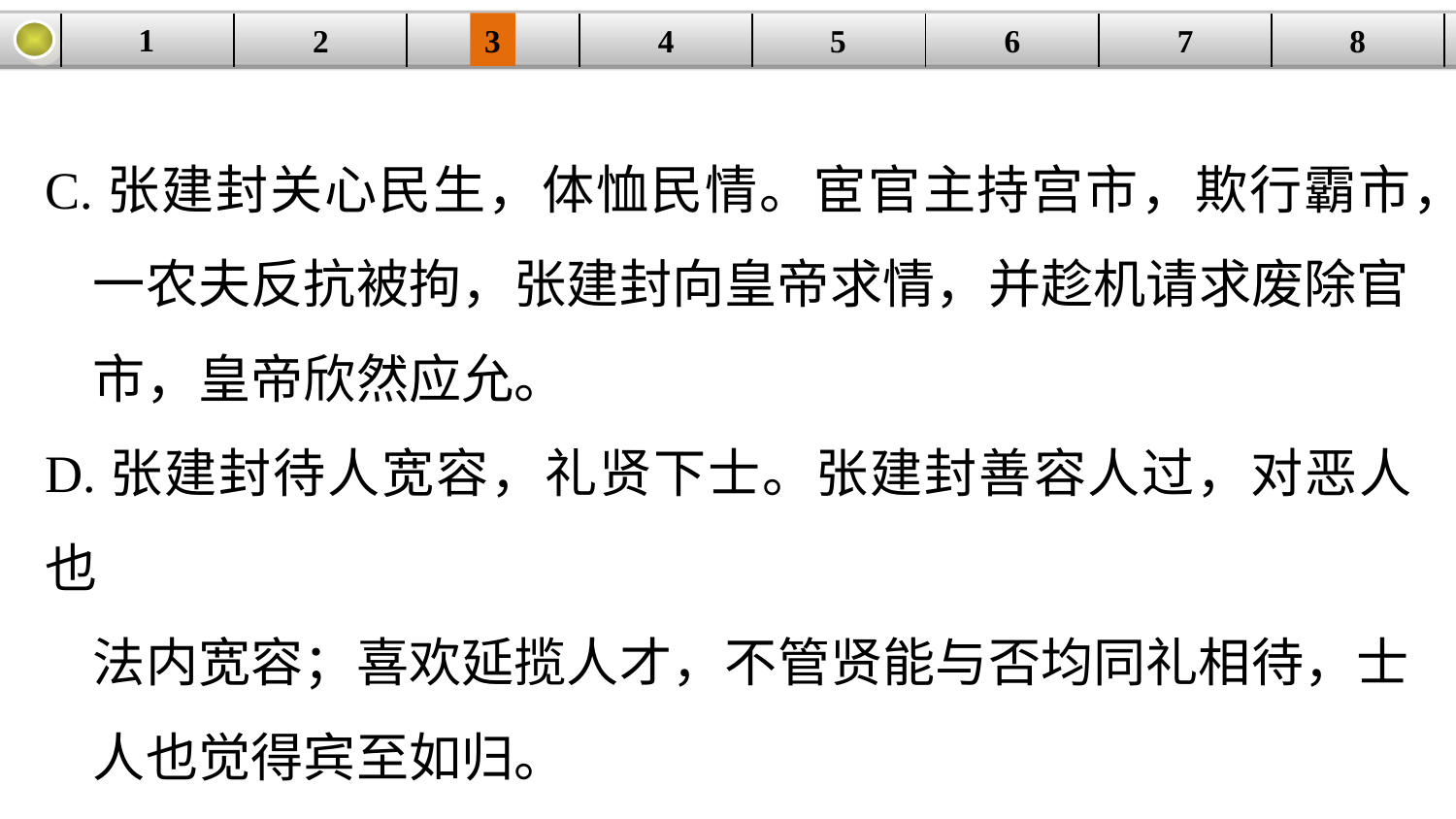

1
3
4
5
6
8
2
|  |  |  |  |  |  |  |  |
| --- | --- | --- | --- | --- | --- | --- | --- |
7

C.张建封关心民生，体恤民情。宦官主持宫市，欺行霸市，
   一农夫反抗被拘，张建封向皇帝求情，并趁机请求废除官
   市，皇帝欣然应允。
D.张建封待人宽容，礼贤下士。张建封善容人过，对恶人也
   法内宽容；喜欢延揽人才，不管贤能与否均同礼相待，士
   人也觉得宾至如归。